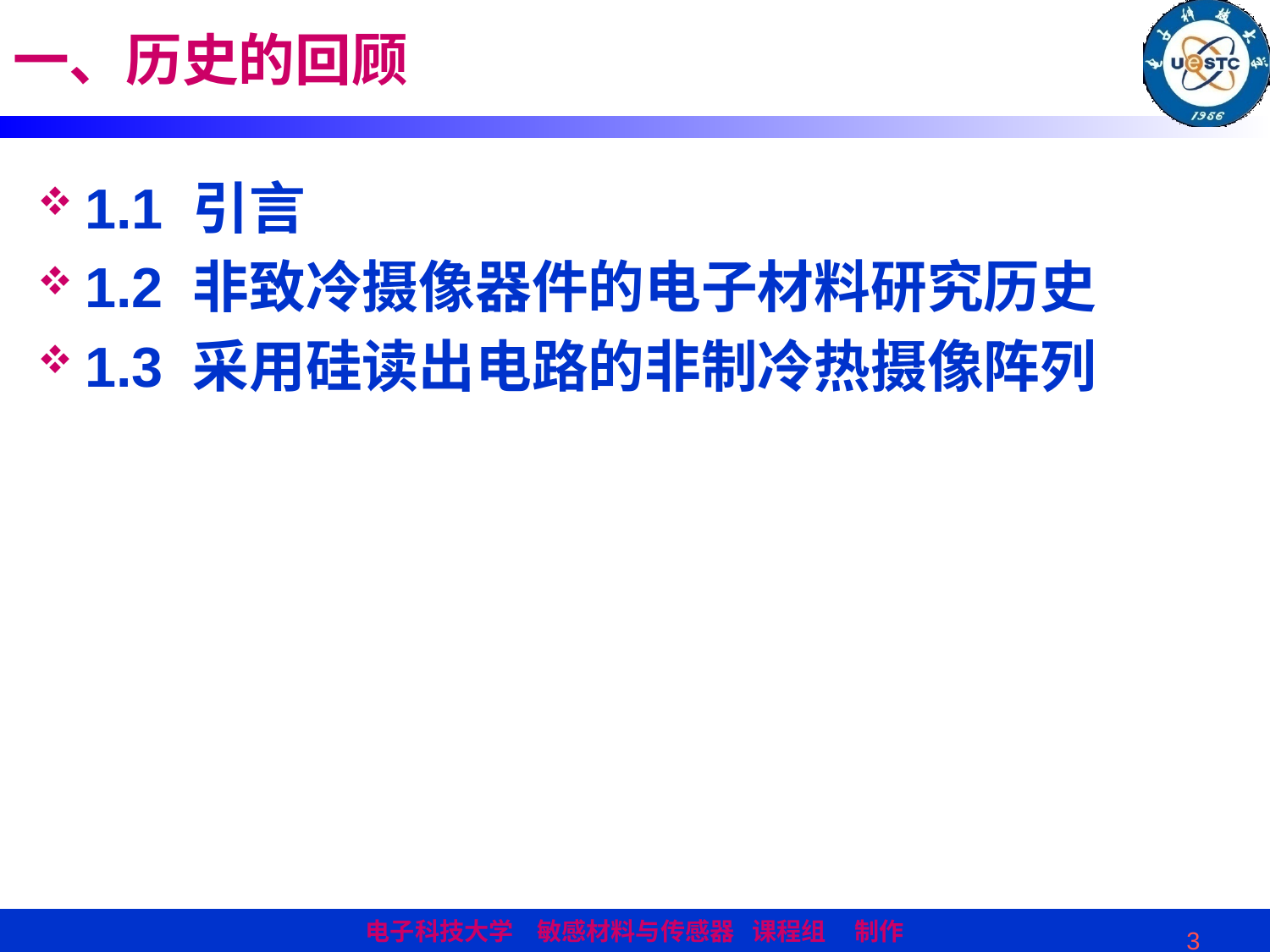

# 一、历史的回顾
1.1 引言
1.2 非致冷摄像器件的电子材料研究历史
1.3 采用硅读出电路的非制冷热摄像阵列
3